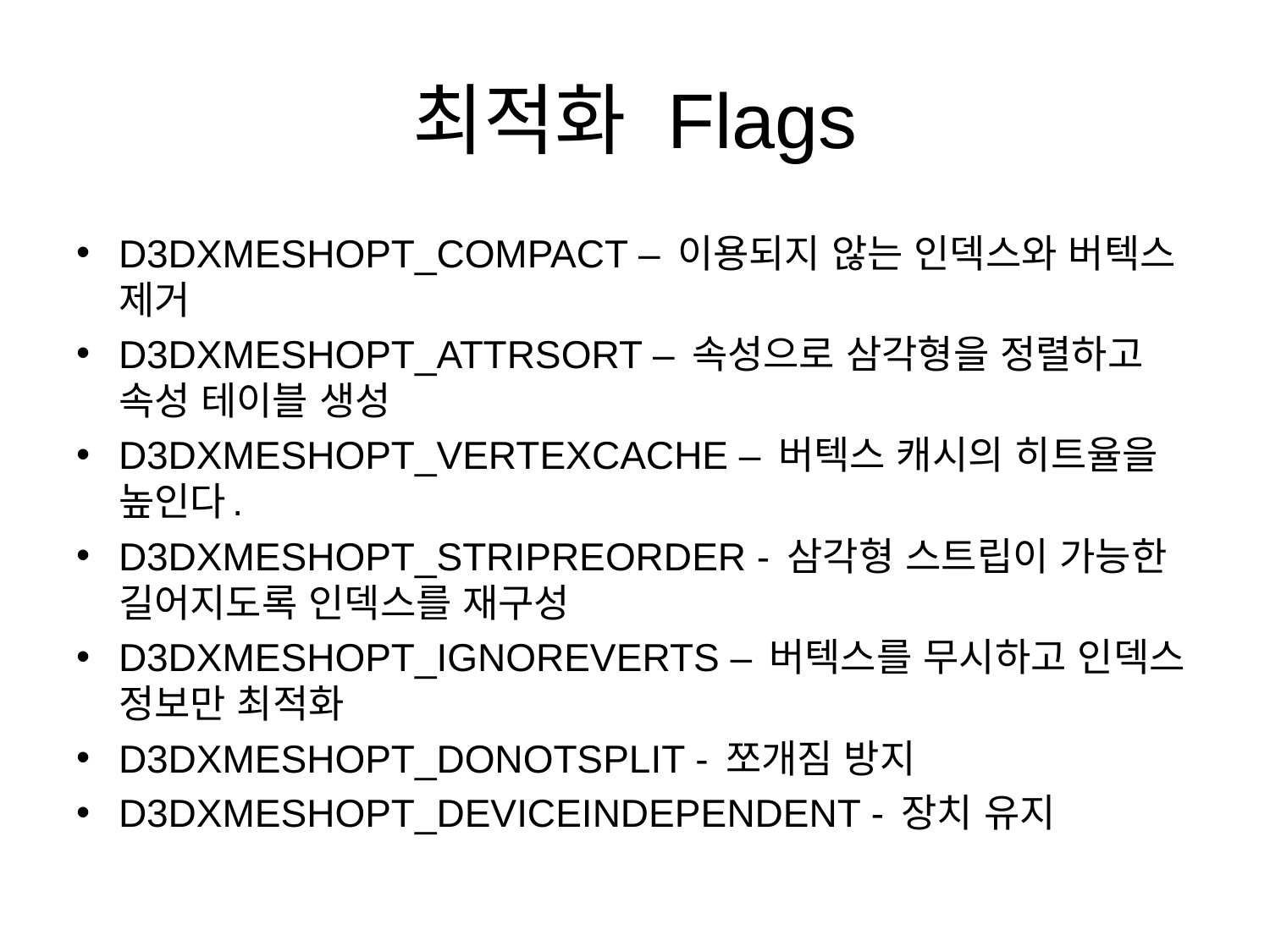

# 최적화 Flags
D3DXMESHOPT_COMPACT – 이용되지 않는 인덱스와 버텍스 제거
D3DXMESHOPT_ATTRSORT – 속성으로 삼각형을 정렬하고 속성 테이블 생성
D3DXMESHOPT_VERTEXCACHE – 버텍스 캐시의 히트율을 높인다.
D3DXMESHOPT_STRIPREORDER - 삼각형 스트립이 가능한 길어지도록 인덱스를 재구성
D3DXMESHOPT_IGNOREVERTS – 버텍스를 무시하고 인덱스 정보만 최적화
D3DXMESHOPT_DONOTSPLIT - 쪼개짐 방지
D3DXMESHOPT_DEVICEINDEPENDENT - 장치 유지